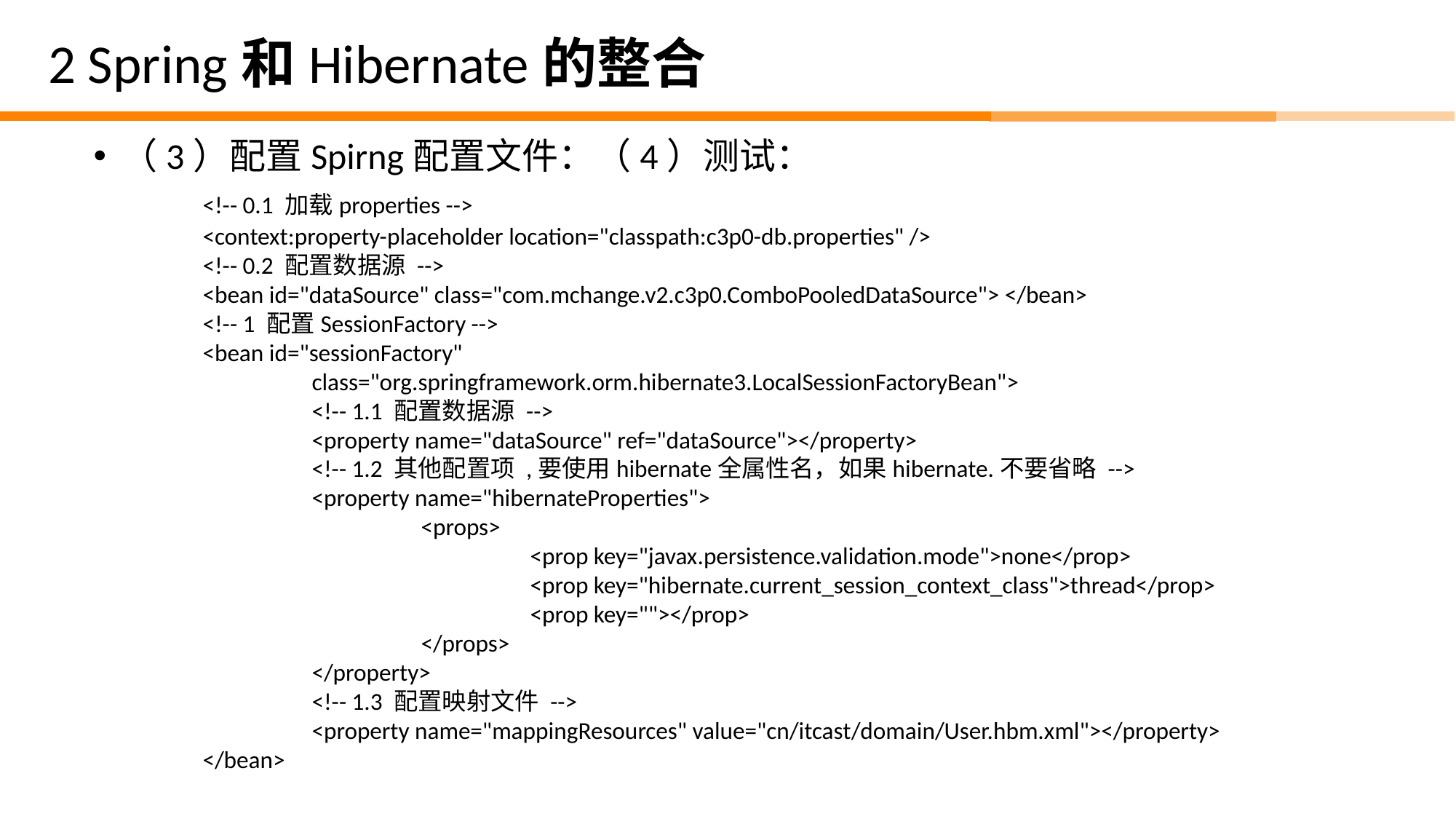

# 2 Spring和Hibernate的整合
（3）配置Spirng配置文件：（4）测试：
	<!-- 0.1 加载properties -->
	<context:property-placeholder location="classpath:c3p0-db.properties" />
	<!-- 0.2 配置数据源 -->
	<bean id="dataSource" class="com.mchange.v2.c3p0.ComboPooledDataSource"> </bean>
	<!-- 1 配置SessionFactory -->
	<bean id="sessionFactory"
		class="org.springframework.orm.hibernate3.LocalSessionFactoryBean">
		<!-- 1.1 配置数据源 -->
		<property name="dataSource" ref="dataSource"></property>
		<!-- 1.2 其他配置项 ,要使用hibernate全属性名，如果hibernate.不要省略 -->
		<property name="hibernateProperties">
			<props>
				<prop key="javax.persistence.validation.mode">none</prop>
				<prop key="hibernate.current_session_context_class">thread</prop>
				<prop key=""></prop>
			</props>
		</property>
		<!-- 1.3 配置映射文件 -->
		<property name="mappingResources" value="cn/itcast/domain/User.hbm.xml"></property>
	</bean>